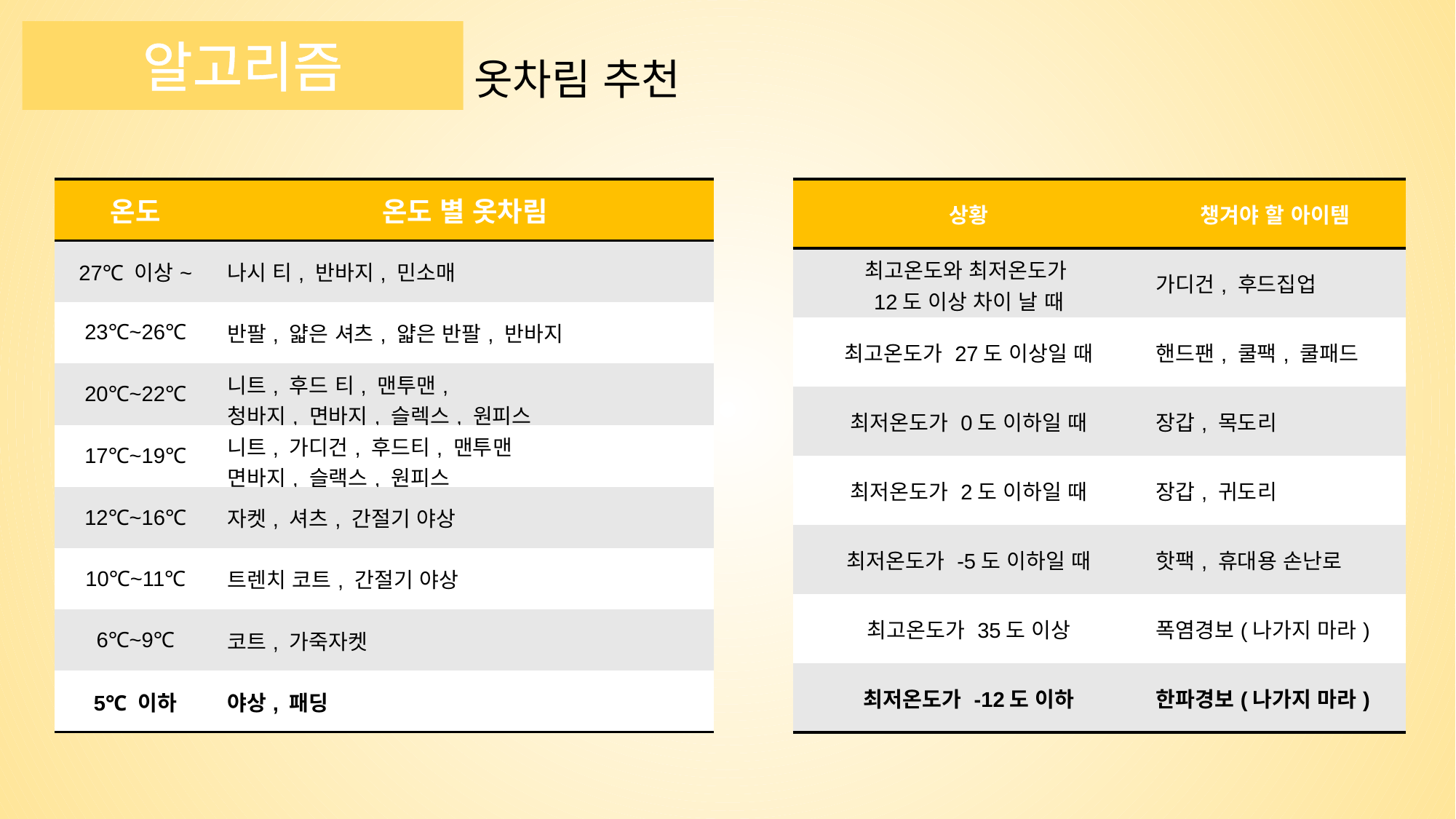

알고리즘
옷차림 추천
| 온도 | 온도 별 옷차림 |
| --- | --- |
| 27℃ 이상~ | 나시 티, 반바지, 민소매 |
| 23℃~26℃ | 반팔, 얇은 셔츠, 얇은 반팔, 반바지 |
| 20℃~22℃ | 니트, 후드 티, 맨투맨, 청바지, 면바지, 슬렉스, 원피스 |
| 17℃~19℃ | 니트, 가디건, 후드티, 맨투맨 면바지, 슬랙스, 원피스 |
| 12℃~16℃ | 자켓, 셔츠, 간절기 야상 |
| 10℃~11℃ | 트렌치 코트, 간절기 야상 |
| 6℃~9℃ | 코트, 가죽자켓 |
| 5℃ 이하 | 야상, 패딩 |
| 상황 | 챙겨야 할 아이템 |
| --- | --- |
| 최고온도와 최저온도가 12도 이상 차이 날 때 | 가디건, 후드집업 |
| 최고온도가 27도 이상일 때 | 핸드팬, 쿨팩, 쿨패드 |
| 최저온도가 0도 이하일 때 | 장갑, 목도리 |
| 최저온도가 2도 이하일 때 | 장갑, 귀도리 |
| 최저온도가 -5도 이하일 때 | 핫팩, 휴대용 손난로 |
| 최고온도가 35도 이상 | 폭염경보(나가지 마라) |
| 최저온도가 -12도 이하 | 한파경보(나가지 마라) |